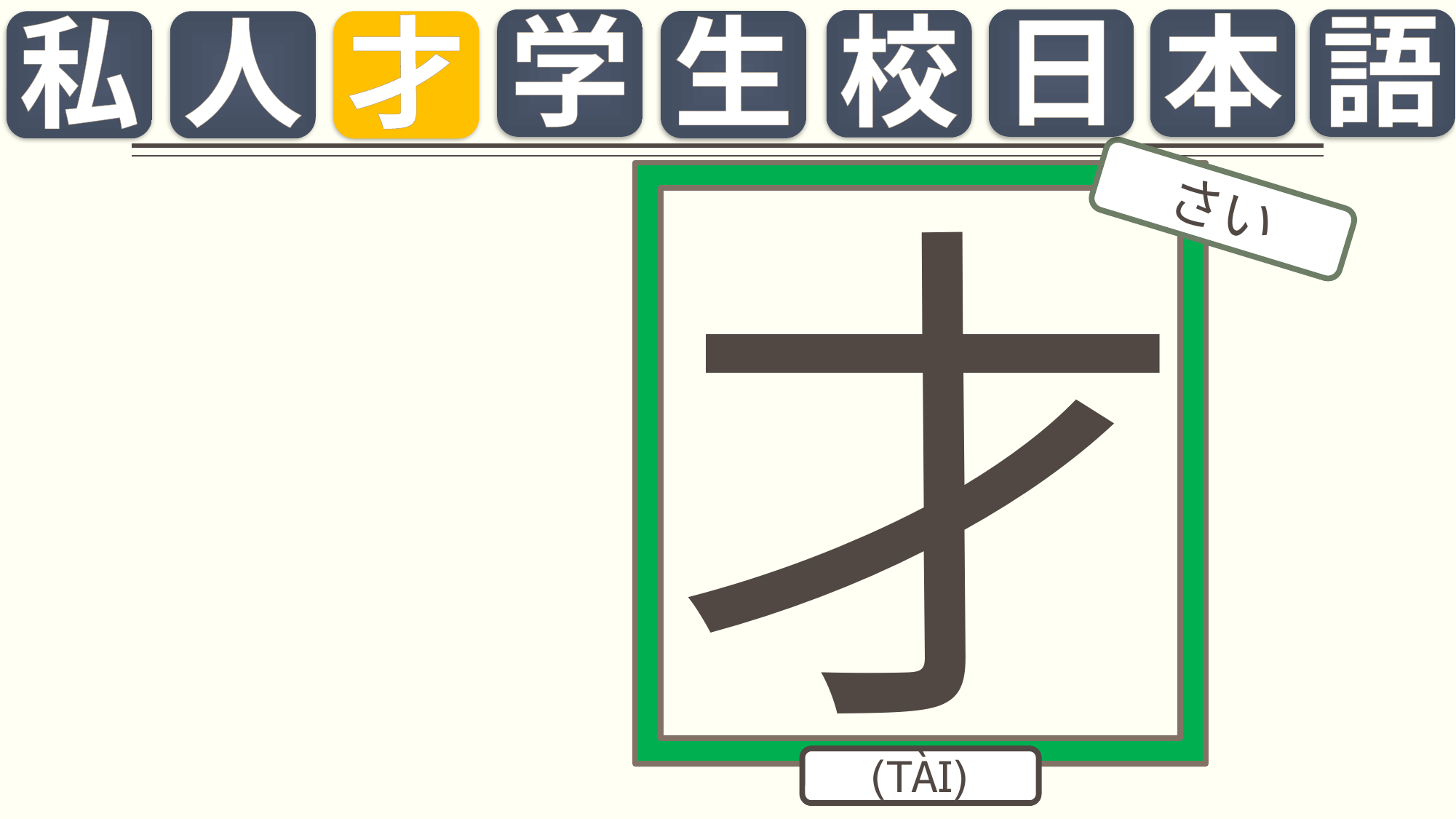

学
日
本
語
校
生
私
人
才
才
さい
(TÀI)